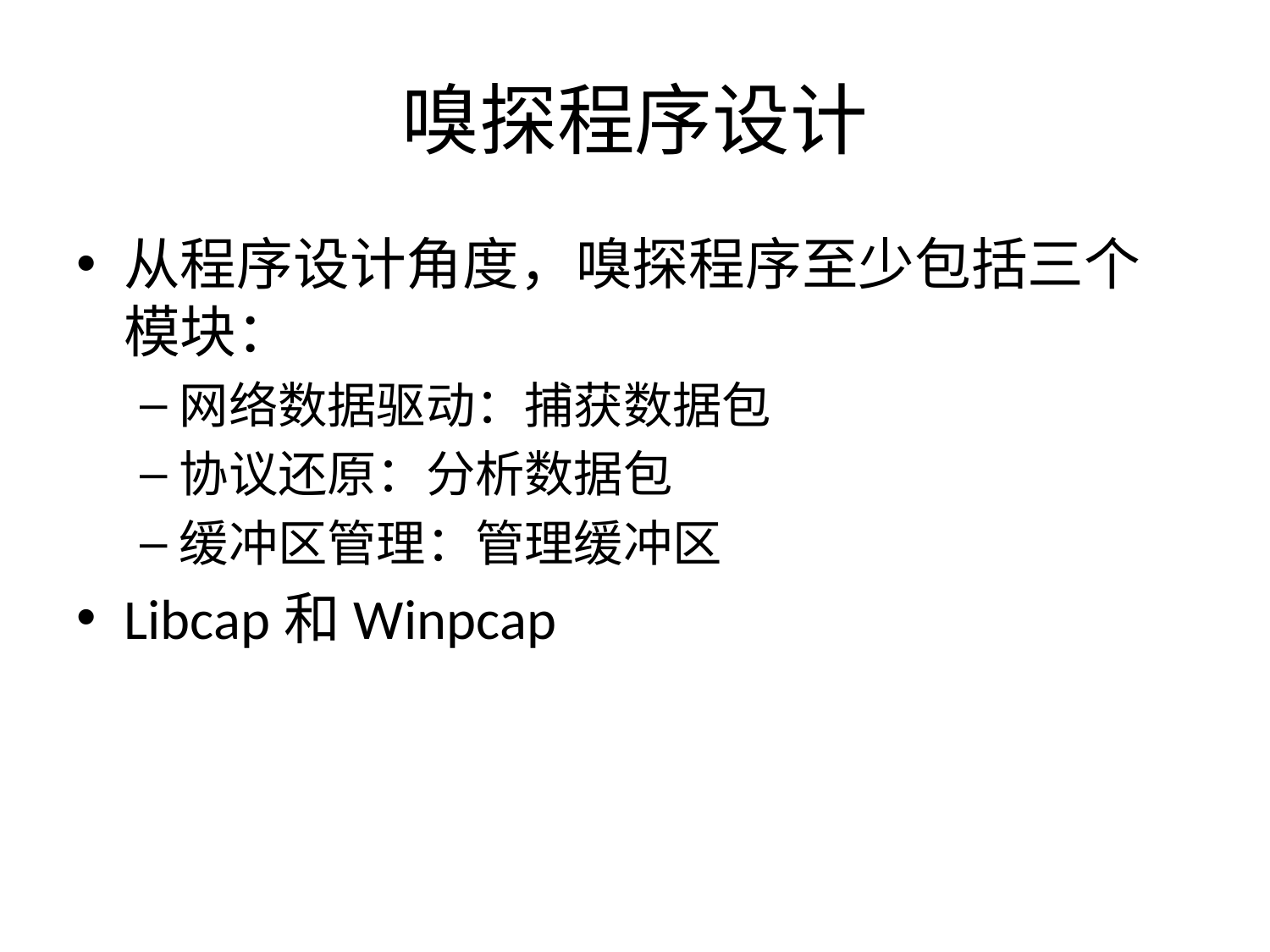

# 嗅探程序设计
从程序设计角度，嗅探程序至少包括三个模块：
网络数据驱动：捕获数据包
协议还原：分析数据包
缓冲区管理：管理缓冲区
Libcap和Winpcap